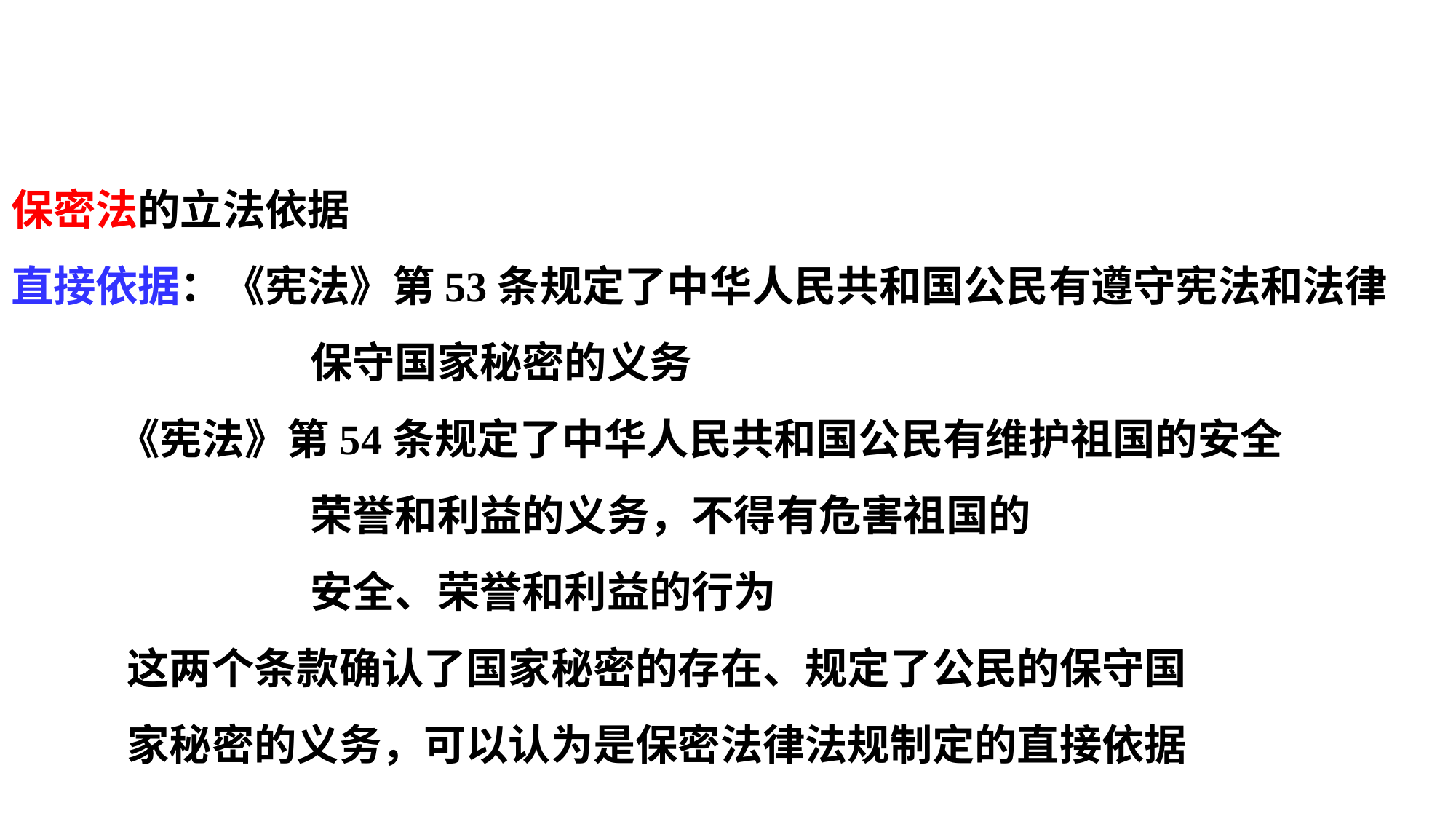

保密法的立法依据
直接依据：《宪法》第53条规定了中华人民共和国公民有遵守宪法和法律
                              保守国家秘密的义务
          《宪法》第54条规定了中华人民共和国公民有维护祖国的安全
                              荣誉和利益的义务，不得有危害祖国的
                              安全、荣誉和利益的行为
           这两个条款确认了国家秘密的存在、规定了公民的保守国
           家秘密的义务，可以认为是保密法律法规制定的直接依据